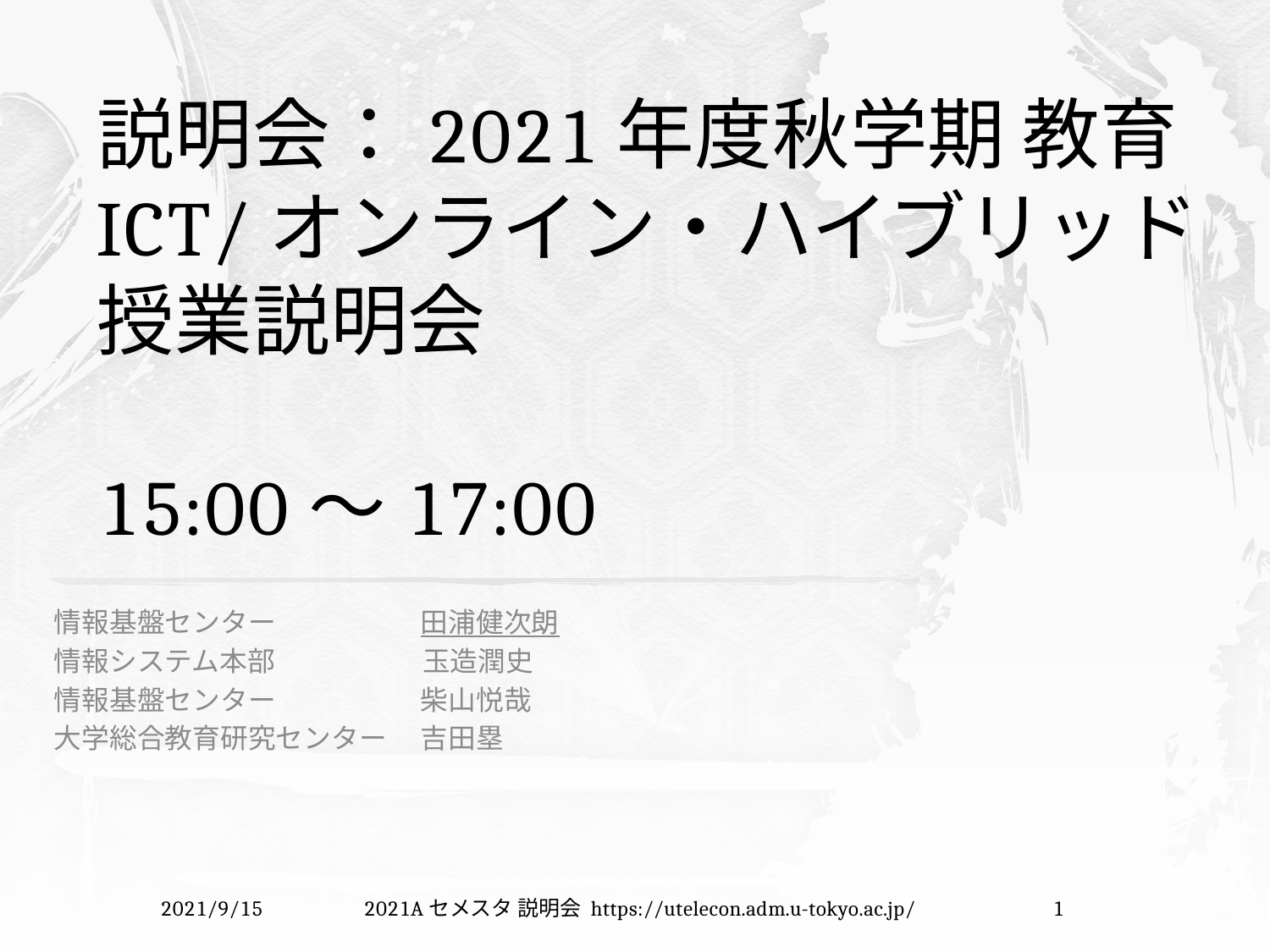

# 説明会：2021年度秋学期 教育ICT/オンライン・ハイブリッド授業説明会 15:00～17:00
情報基盤センター 　　　　　田浦健次朗
情報システム本部                        玉造潤史
情報基盤センター 　　　　　柴山悦哉
大学総合教育研究センター 　吉田塁

2021/9/15
2021Aセメスタ 説明会 https://utelecon.adm.u-tokyo.ac.jp/
1